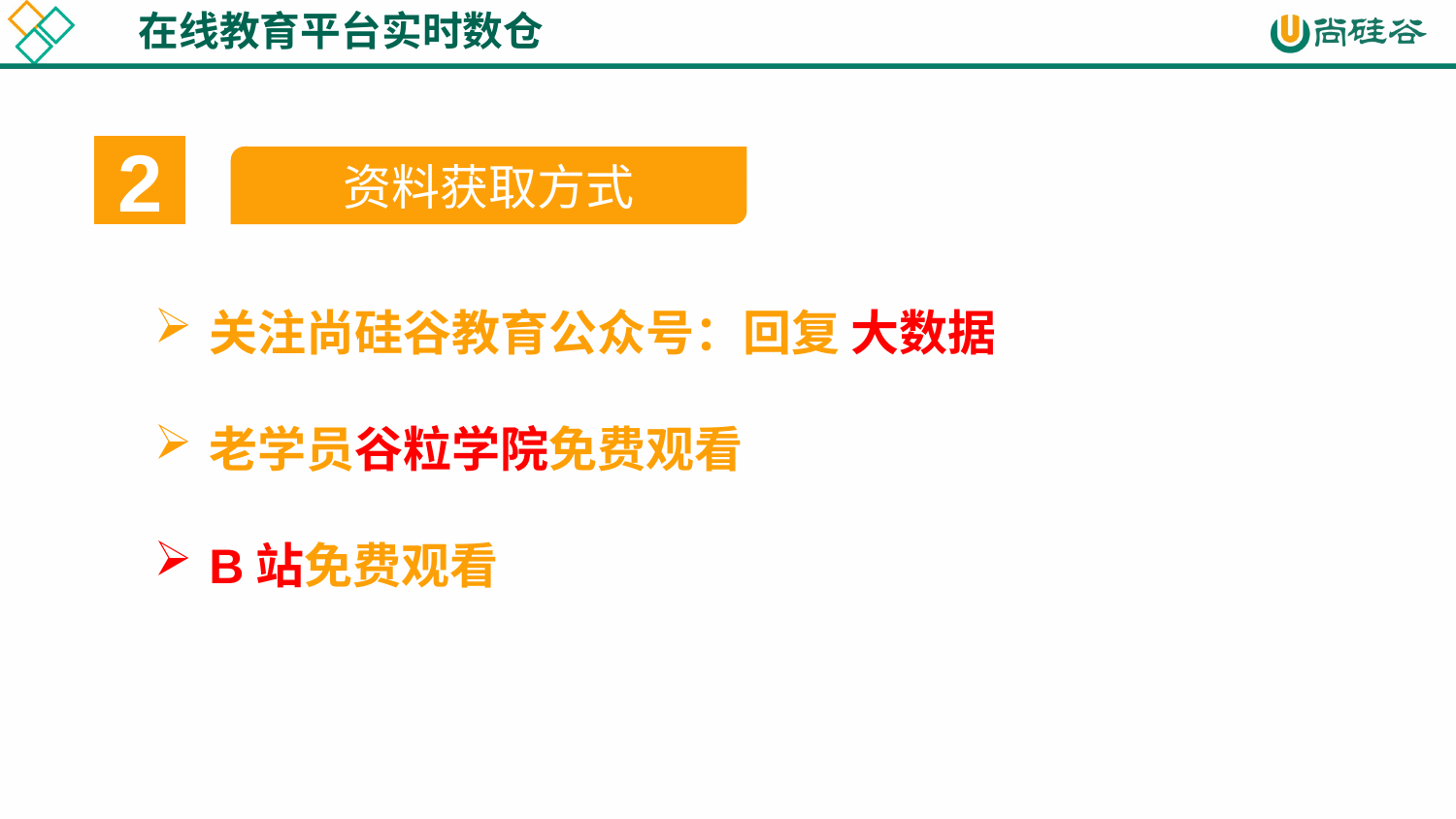

在线教育平台实时数仓
2
资料获取方式
关注尚硅谷教育公众号：回复 大数据

老学员谷粒学院免费观看

B站免费观看